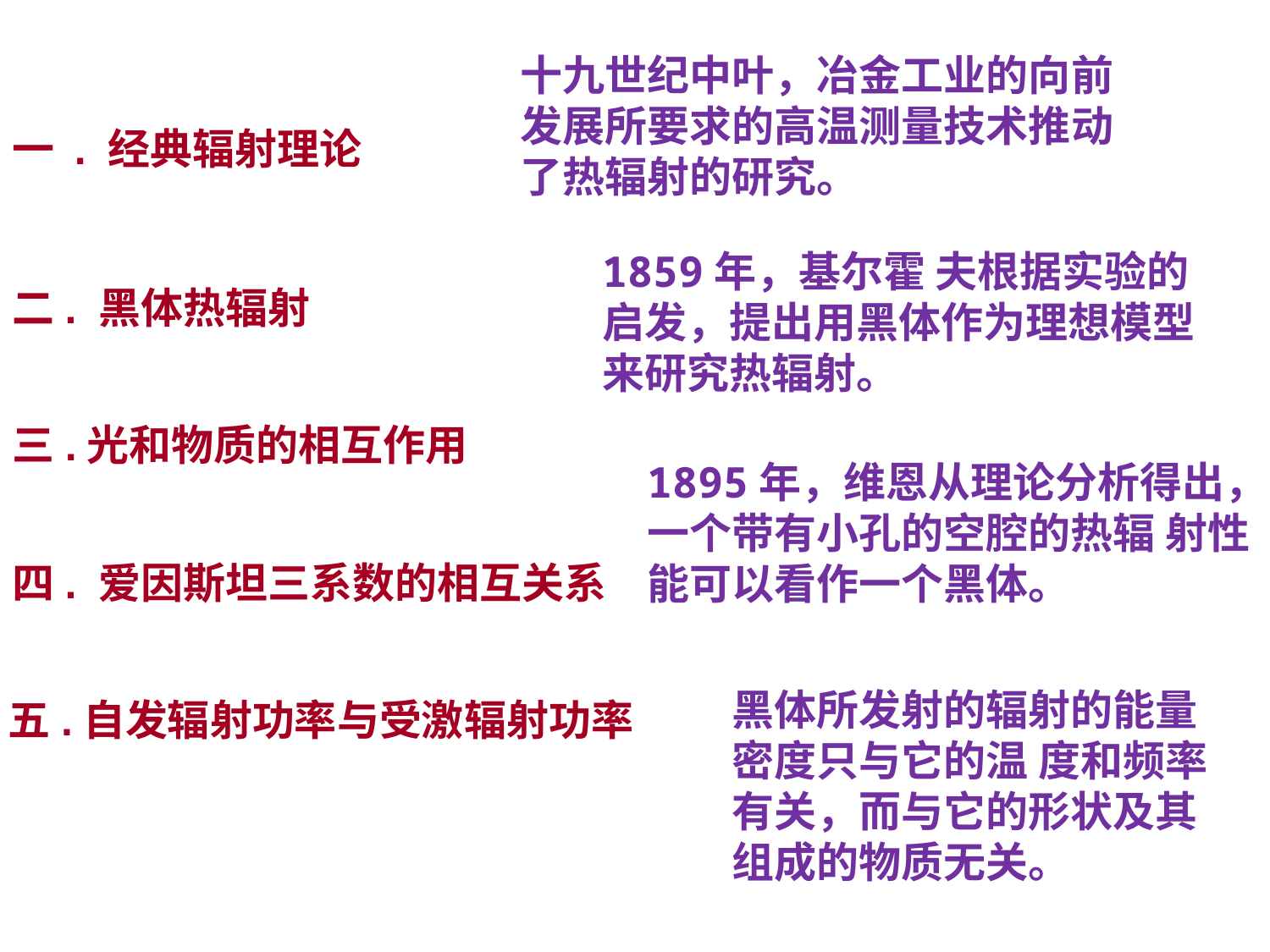

十九世纪中叶，冶金工业的向前发展所要求的高温测量技术推动了热辐射的研究。
一 . 经典辐射理论
1859年，基尔霍 夫根据实验的启发，提出用黑体作为理想模型来研究热辐射。
二. 黑体热辐射
三.光和物质的相互作用
1895年，维恩从理论分析得出，一个带有小孔的空腔的热辐 射性能可以看作一个黑体。
四. 爱因斯坦三系数的相互关系
黑体所发射的辐射的能量密度只与它的温 度和频率有关，而与它的形状及其组成的物质无关。
五.自发辐射功率与受激辐射功率